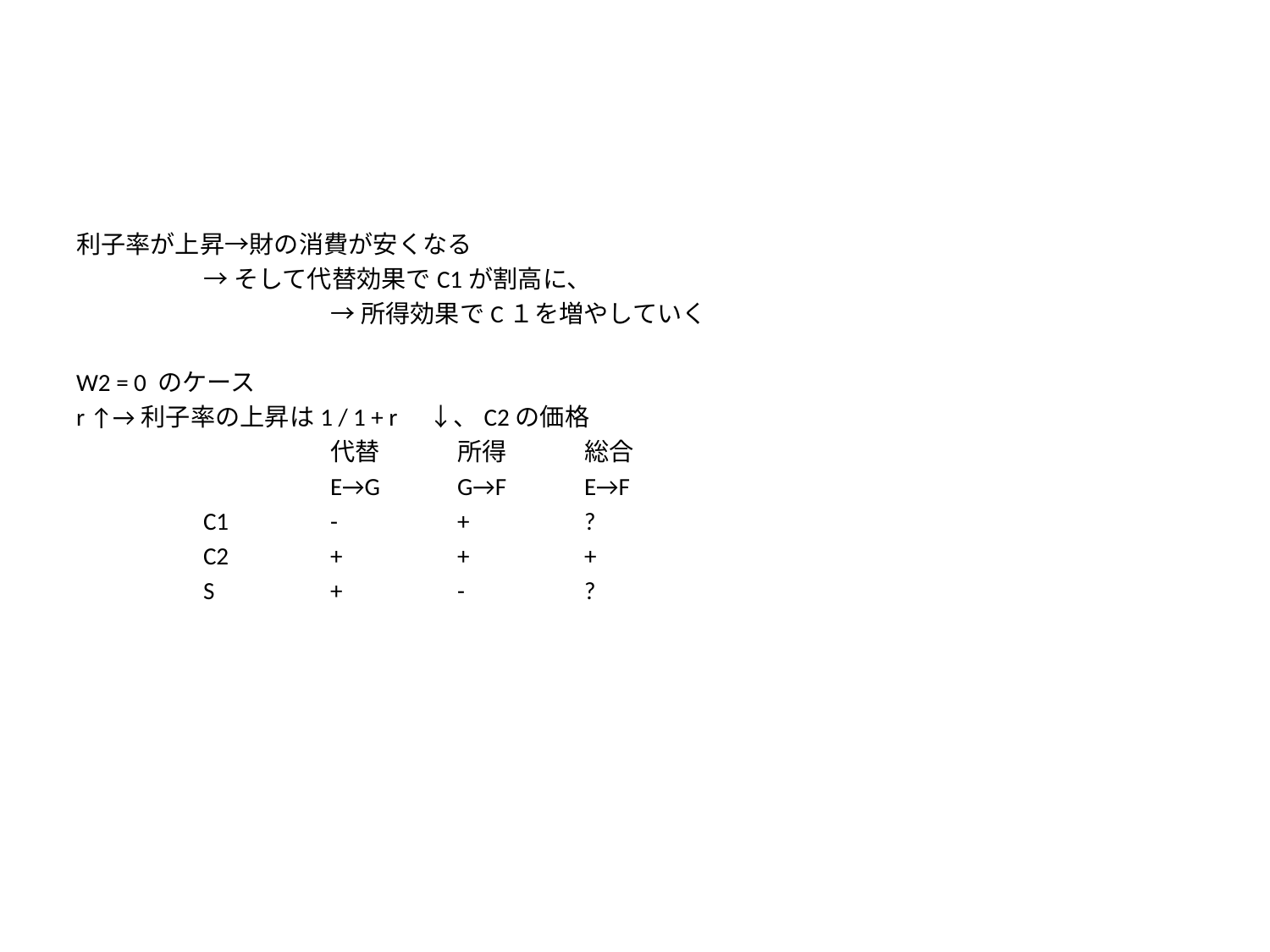

#
利子率が上昇→財の消費が安くなる
	→そして代替効果でC1が割高に、
		→所得効果でC１を増やしていく

W2 = 0 のケース
r ↑→利子率の上昇は1 / 1 + r　↓、C2の価格
		代替	所得	総合
		E→G	G→F	E→F
 	C1	-	+	?
	C2	+	+	+
	S	+	-	?